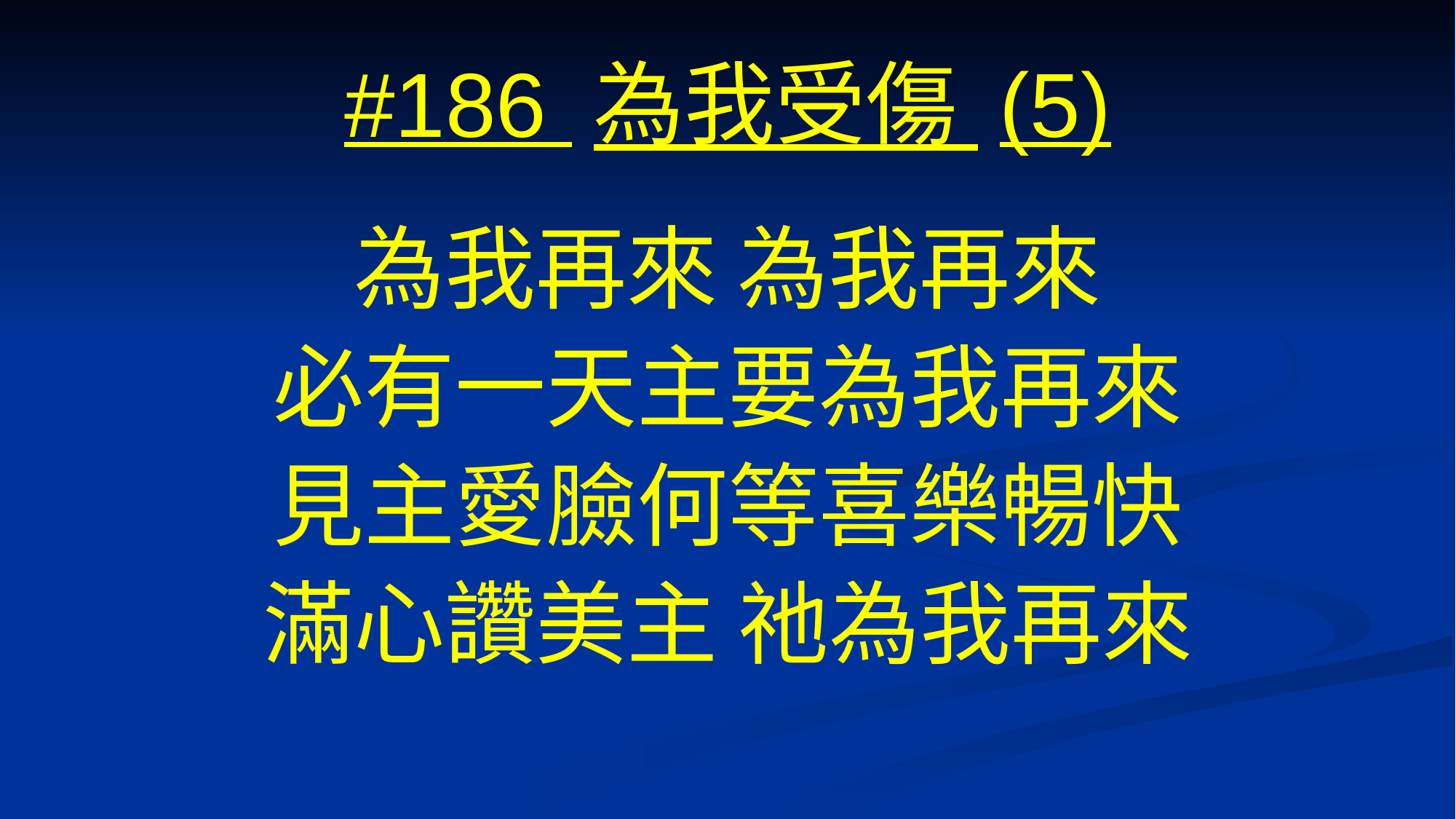

# #186 為我受傷 (5)
為我再來 為我再來
必有一天主要為我再來
見主愛臉何等喜樂暢快
滿心讚美主 祂為我再來